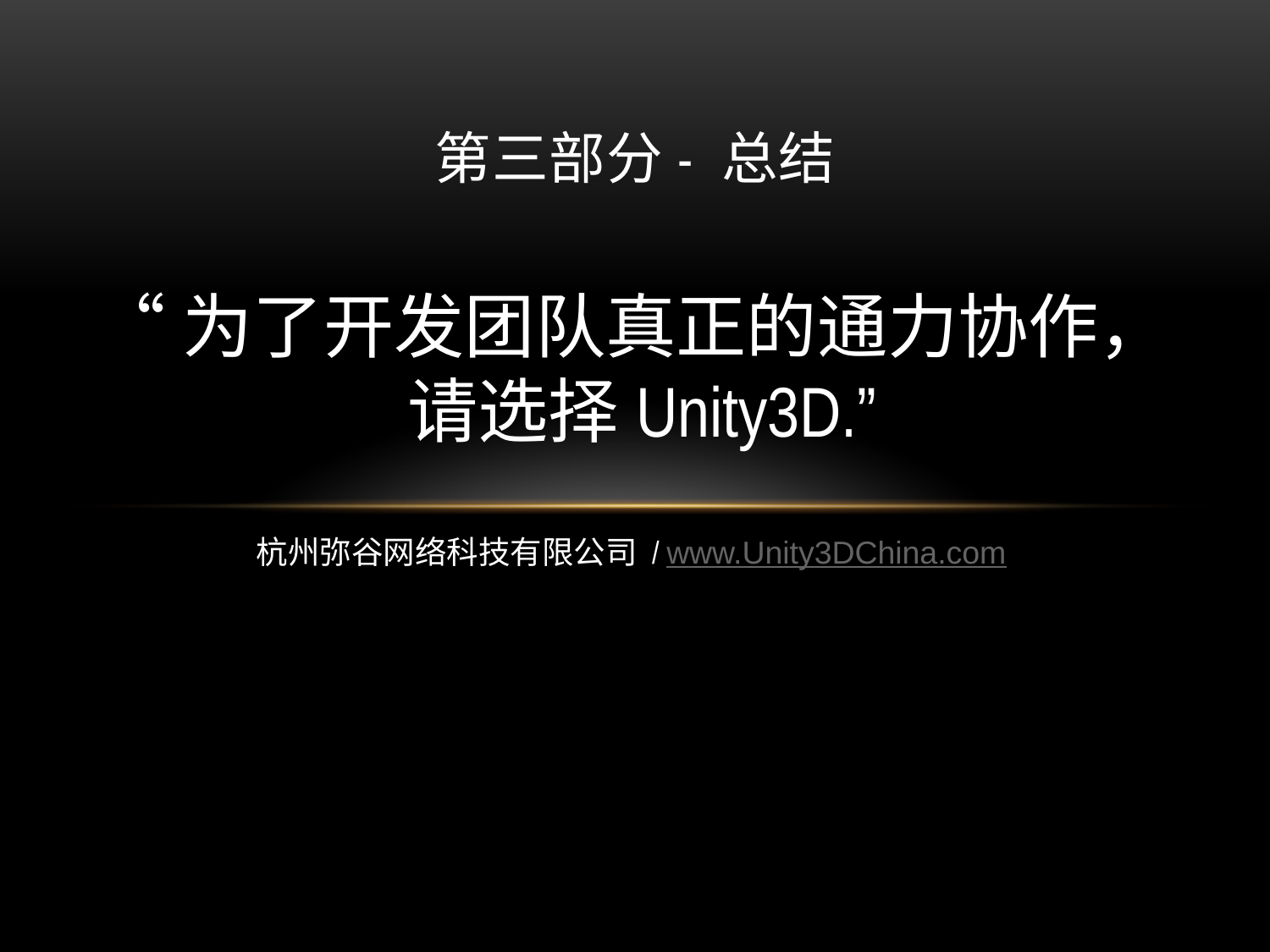

第三部分- 总结
“为了开发团队真正的通力协作，
请选择Unity3D.”
杭州弥谷网络科技有限公司 / www.Unity3DChina.com